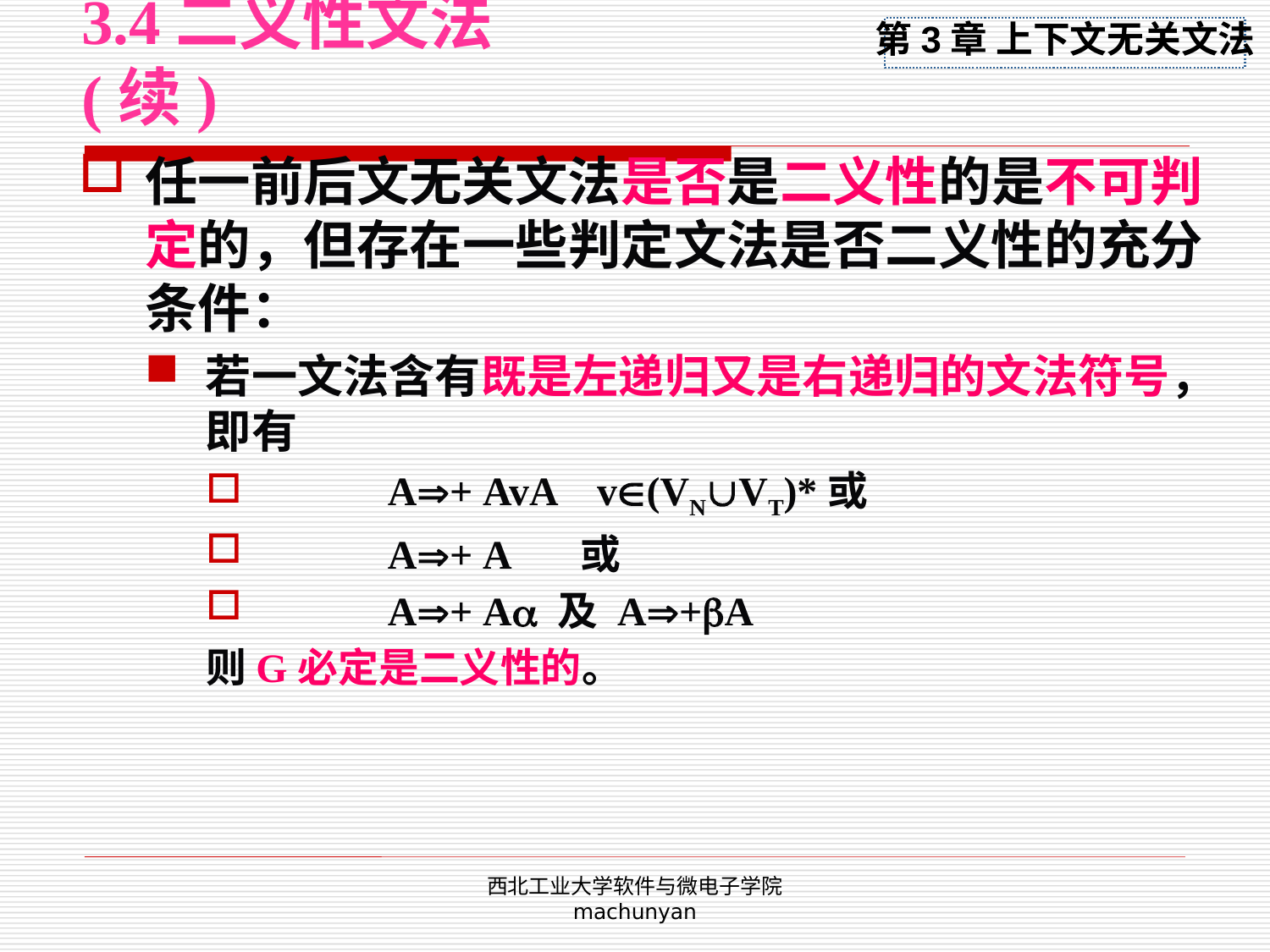

# 3.4二义性文法(续)
任一前后文无关文法是否是二义性的是不可判定的，但存在一些判定文法是否二义性的充分条件：
若一文法含有既是左递归又是右递归的文法符号，即有
	A⇒+ AvA    v∈(VN∪VT)*或
	A⇒+ A      或
	A⇒+ Aα 及 A⇒+βA
则G必定是二义性的。

西北工业大学软件与微电子学院 machunyan
76